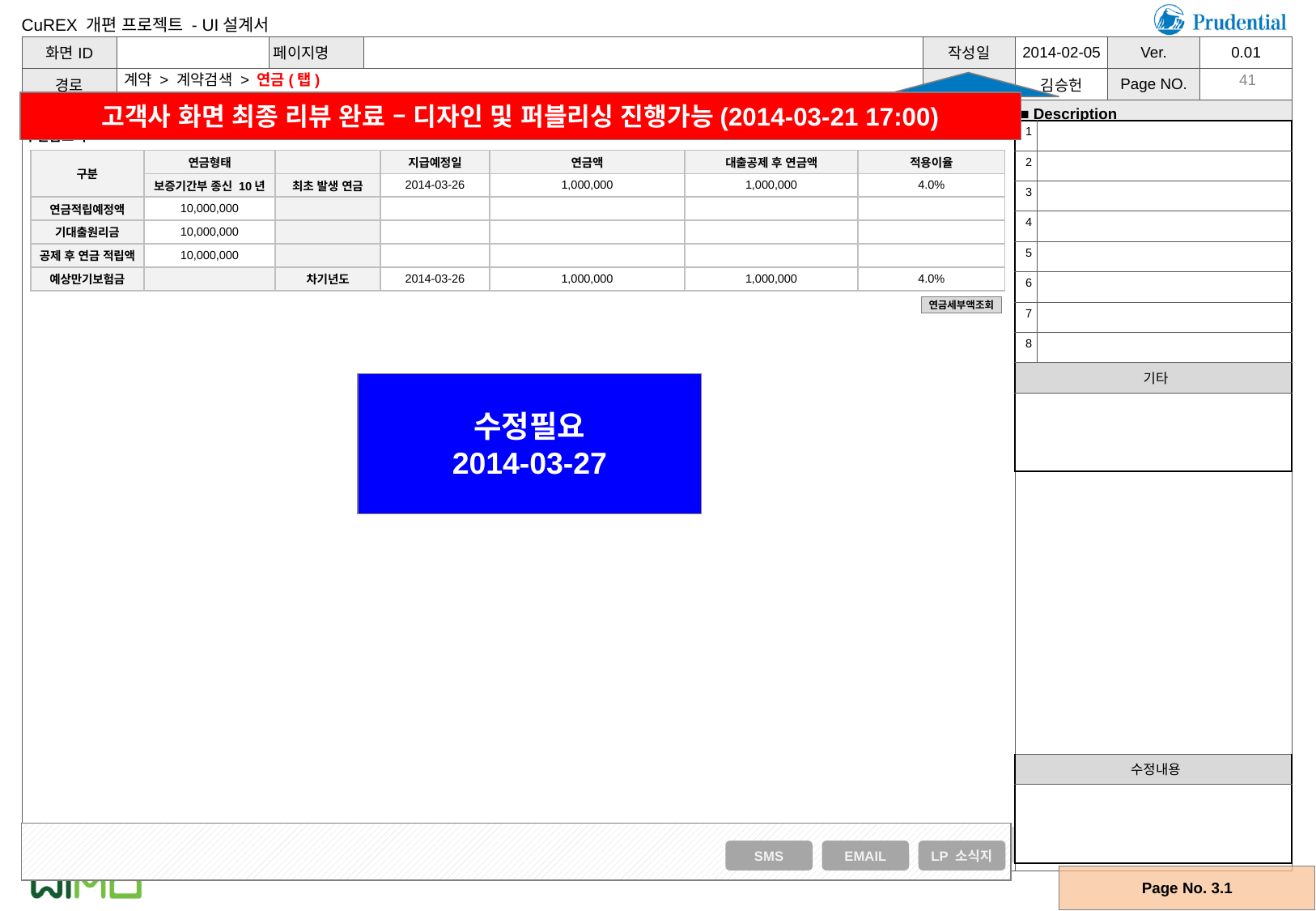

계약 > 계약검색 > 연금(탭)
41
고객사 화면 최종 리뷰 완료 – 디자인 및 퍼블리싱 진행가능(2014-03-21 17:00)
| 1 |  |
| --- | --- |
| 2 |  |
| 3 |  |
| 4 |  |
| 5 |  |
| 6 |  |
| 7 |  |
| 8 |  |
| 기타 |  |
|  |  |
ㅣ연금조회
| 구분 | 연금형태 |  | 지급예정일 | 연금액 | 대출공제 후 연금액 | 적용이율 |
| --- | --- | --- | --- | --- | --- | --- |
|  | 보증기간부 종신 10년 | 최초 발생 연금 | 2014-03-26 | 1,000,000 | 1,000,000 | 4.0% |
| 연금적립예정액 | 10,000,000 |  |  |  |  |  |
| 기대출원리금 | 10,000,000 |  |  |  |  |  |
| 공제 후 연금 적립액 | 10,000,000 |  |  |  |  |  |
| 예상만기보험금 |  | 차기년도 | 2014-03-26 | 1,000,000 | 1,000,000 | 4.0% |
연금세부액조회
수정필요
2014-03-27
| 수정내용 |
| --- |
|  |

SMS
EMAIL
LP 소식지
Page No. 3.1